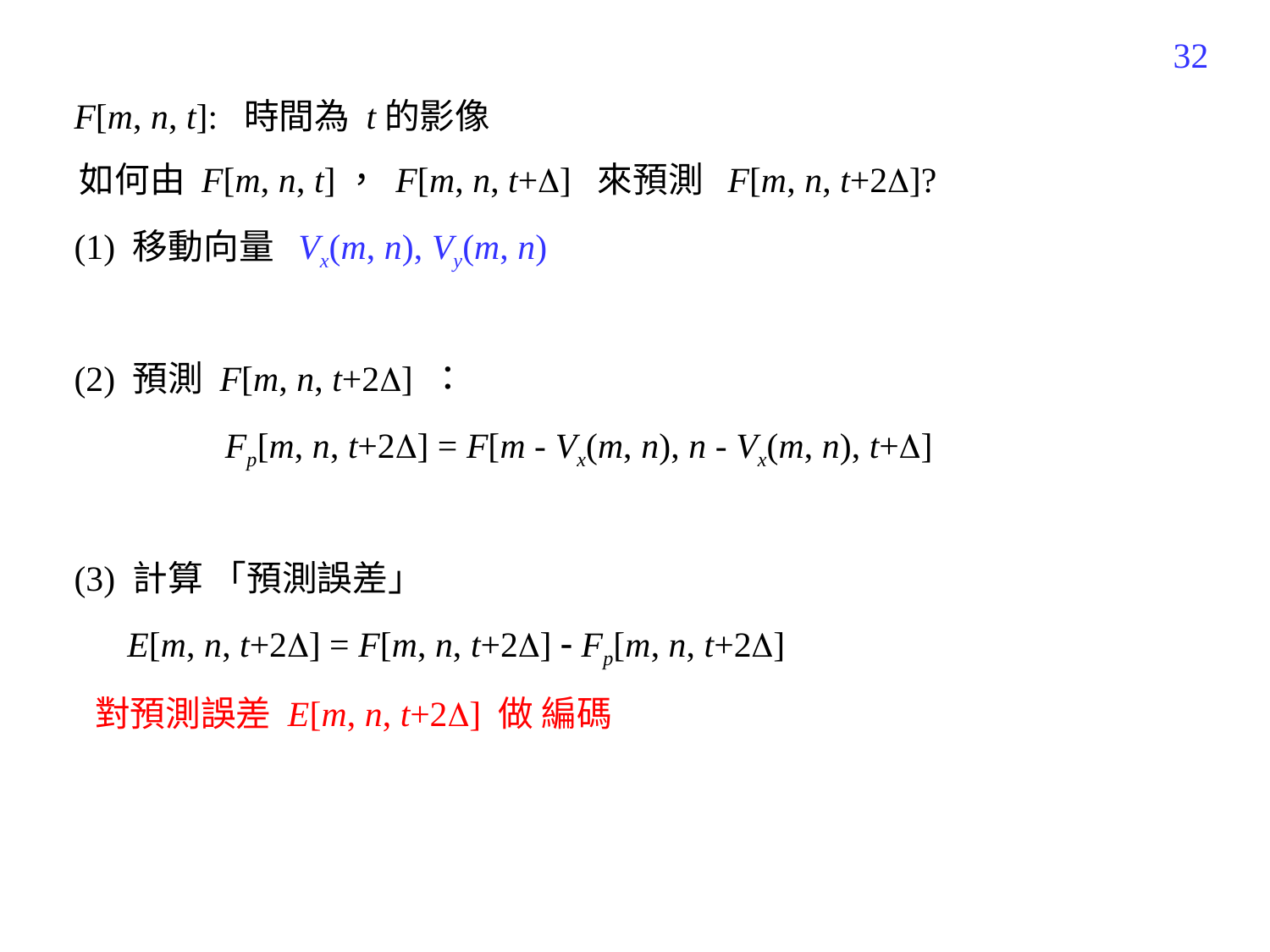

32
   F[m, n, t]:  時間為 t的影像
   如何由 F[m, n, t]， F[m, n, t+Δ]  來預測  F[m, n, t+2Δ]?
   (1) 移動向量  Vx(m, n), Vy(m, n)

   (2) 預測 F[m, n, t+2Δ] ：
                    Fp[m, n, t+2Δ] = F[m - Vx(m, n), n - Vx(m, n), t+Δ]

   (3) 計算 「預測誤差」
         E[m, n, t+2Δ] = F[m, n, t+2Δ] − Fp[m, n, t+2Δ]
     對預測誤差 E[m, n, t+2Δ] 做 編碼